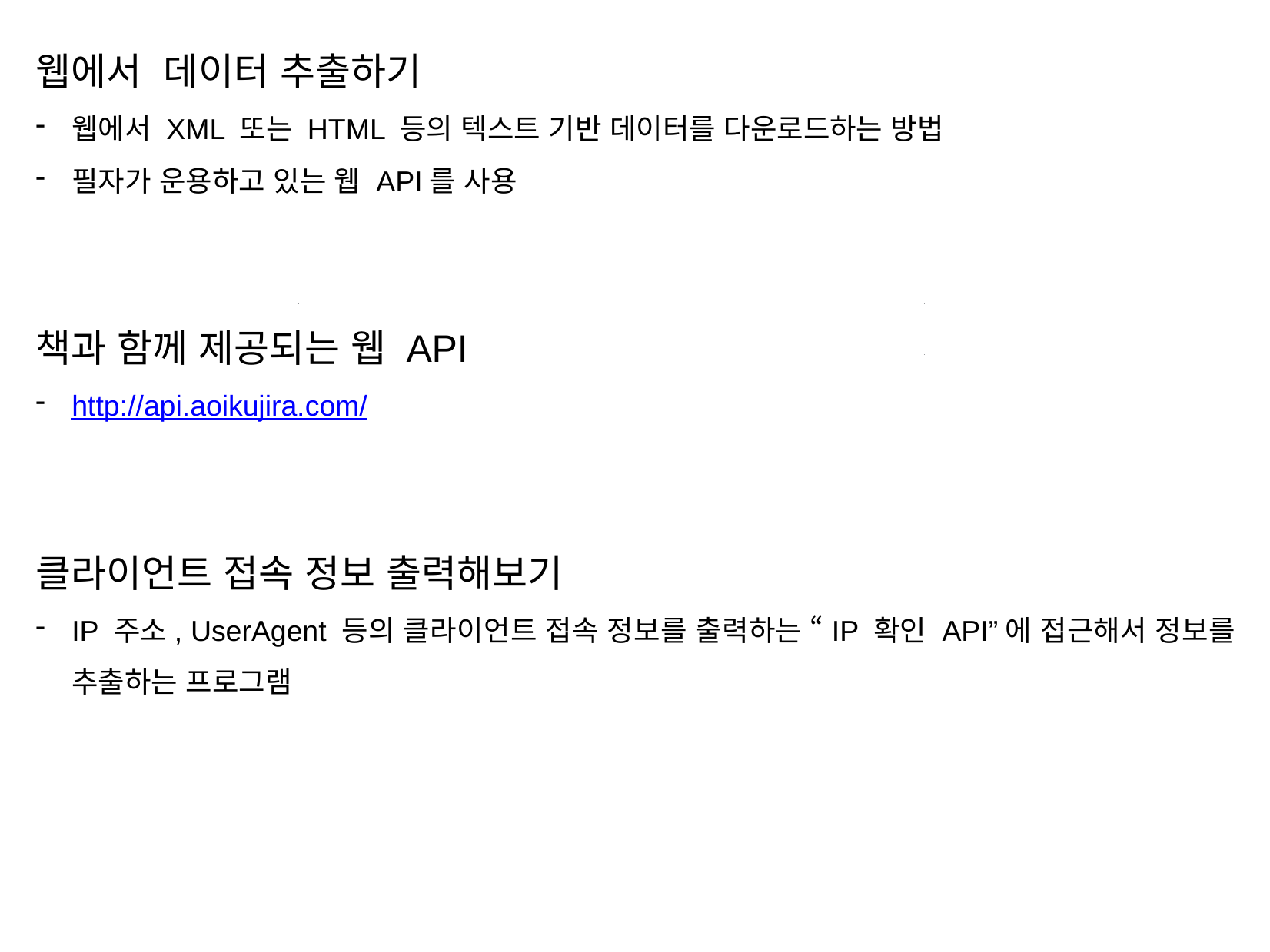

웹에서  데이터 추출하기
웹에서 XML 또는 HTML 등의 텍스트 기반 데이터를 다운로드하는 방법
필자가 운용하고 있는 웹 API를 사용

책과 함께 제공되는 웹 API
http://api.aoikujira.com/

클라이언트 접속 정보 출력해보기
IP 주소, UserAgent 등의 클라이언트 접속 정보를 출력하는 “IP 확인 API”에 접근해서 정보를 추출하는 프로그램